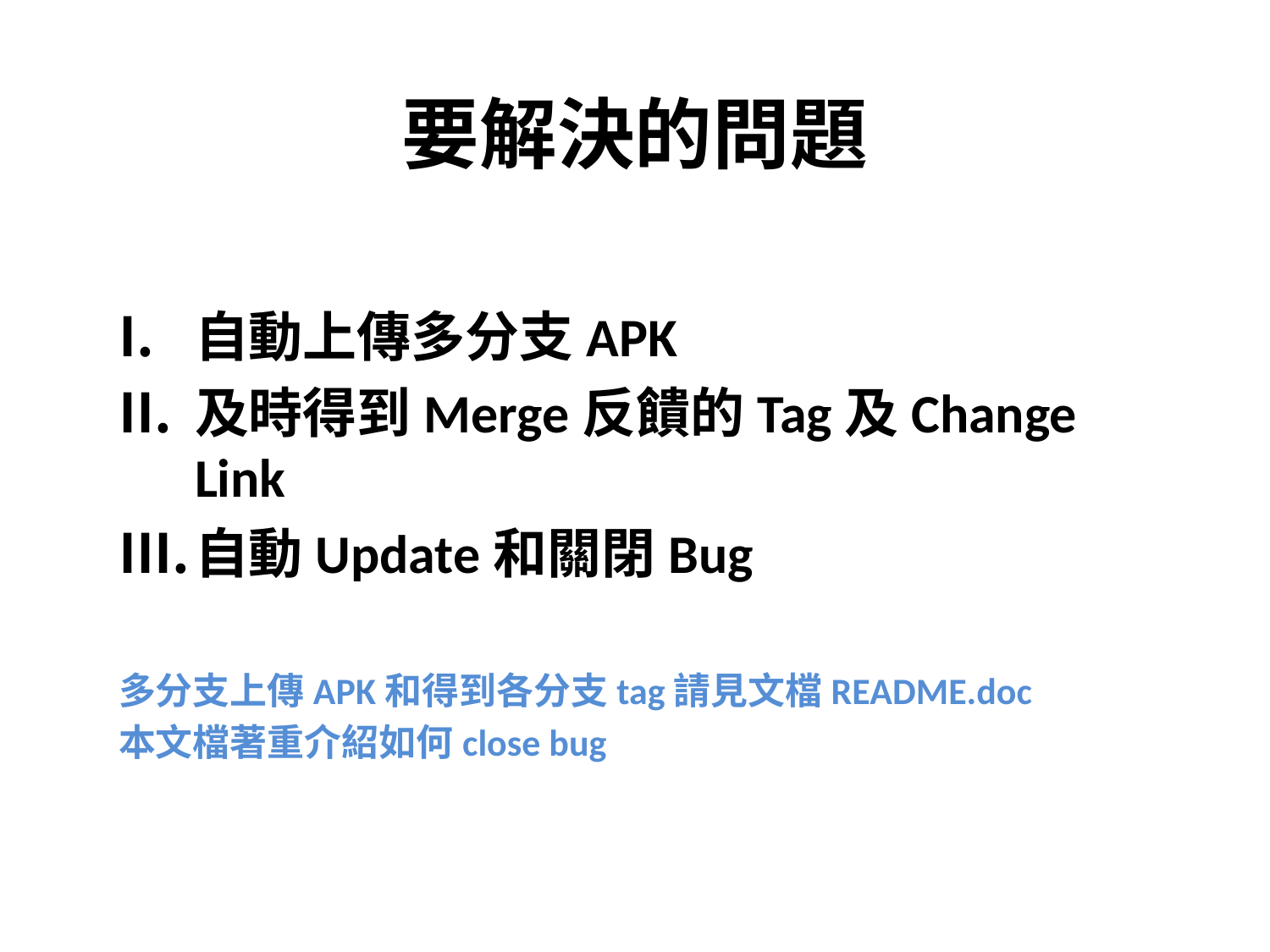

# 要解決的問題
自動上傳多分支APK
及時得到Merge反饋的Tag及Change Link
自動Update和關閉Bug

多分支上傳APK和得到各分支tag請見文檔README.doc
本文檔著重介紹如何close bug